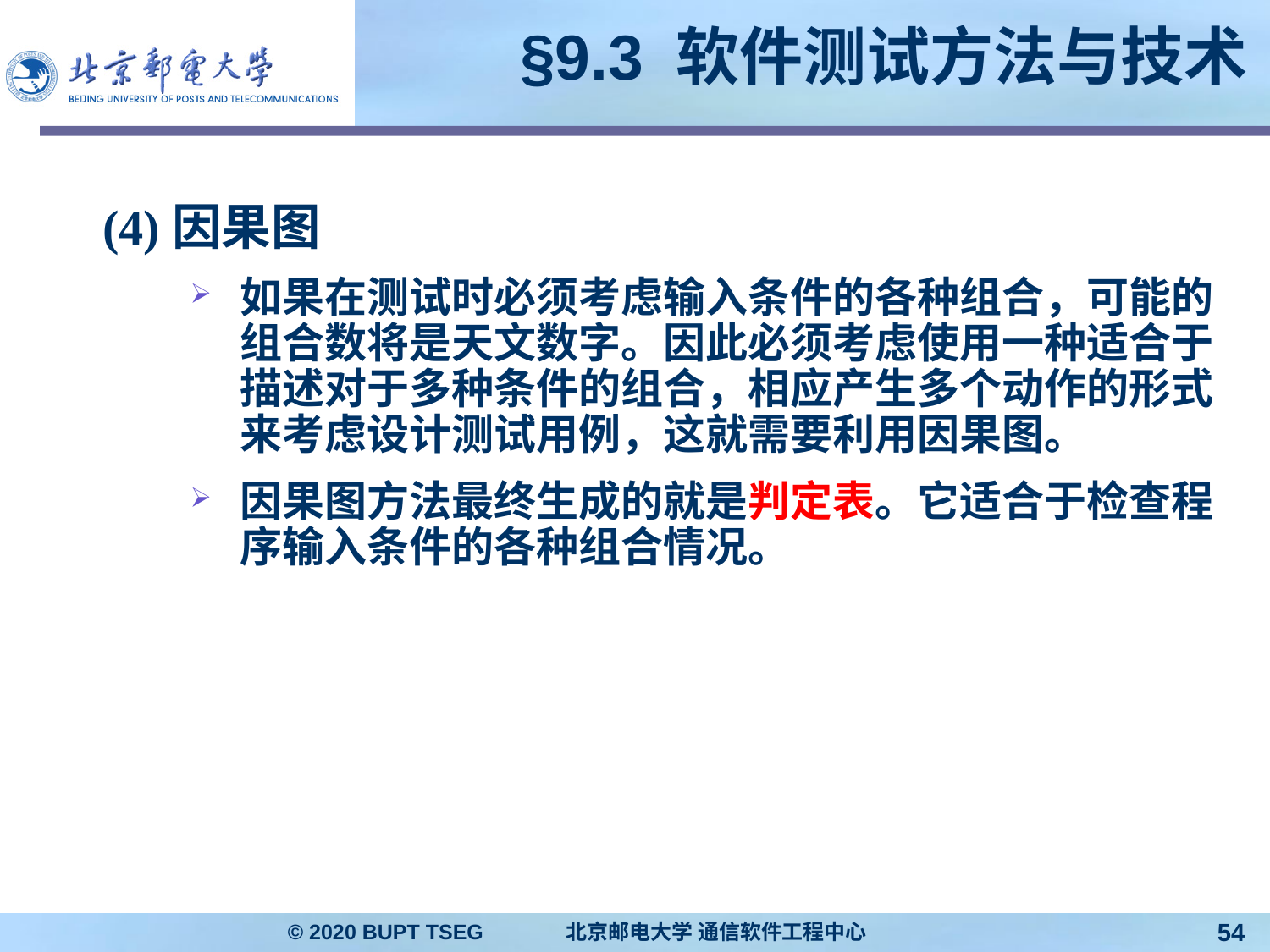

# §9.3 软件测试方法与技术
(4)因果图
如果在测试时必须考虑输入条件的各种组合，可能的组合数将是天文数字。因此必须考虑使用一种适合于描述对于多种条件的组合，相应产生多个动作的形式来考虑设计测试用例，这就需要利用因果图。
因果图方法最终生成的就是判定表。它适合于检查程序输入条件的各种组合情况。
© 2020 BUPT TSEG             北京邮电大学 通信软件工程中心